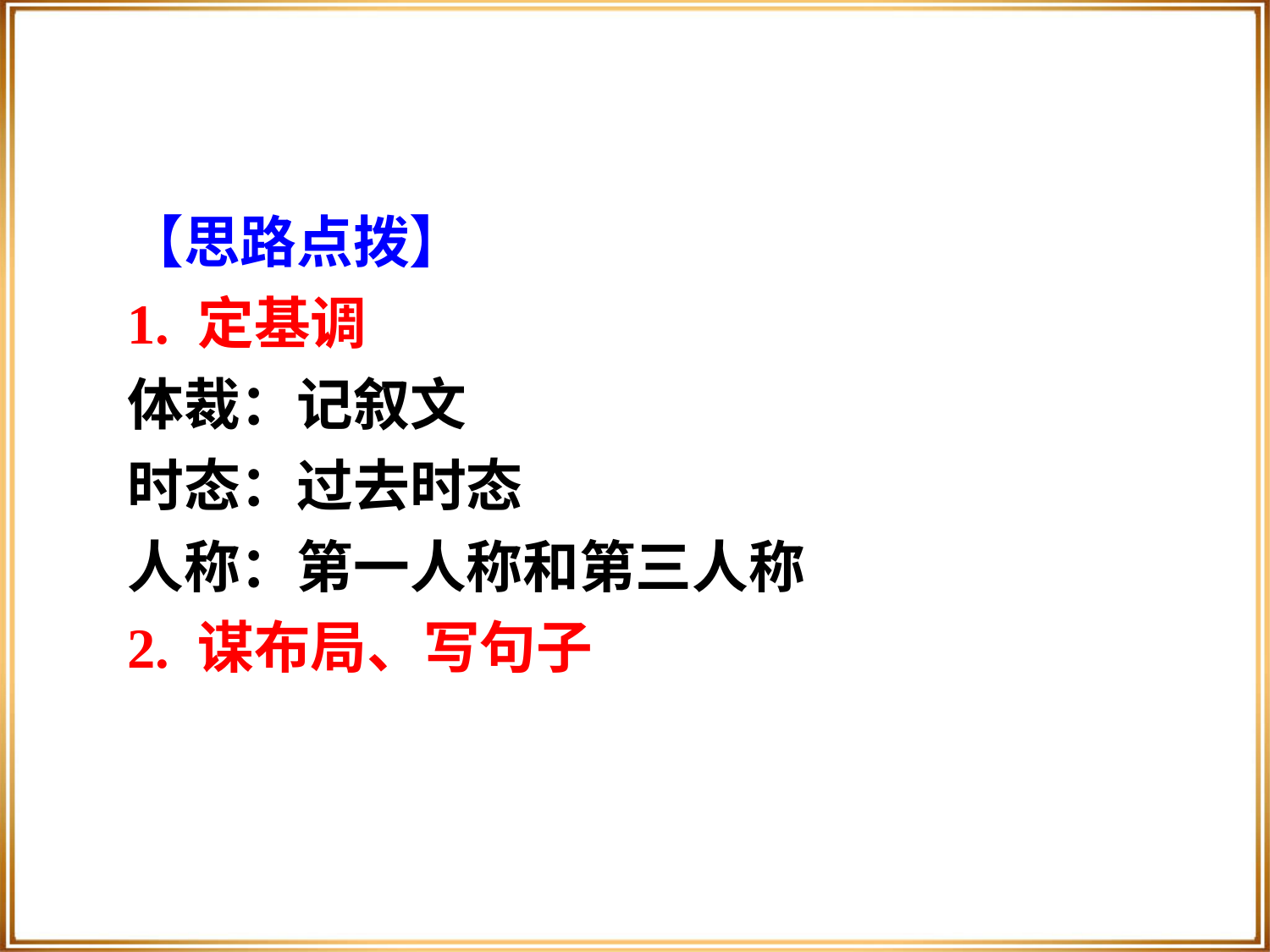

【思路点拨】
1. 定基调
体裁：记叙文
时态：过去时态
人称：第一人称和第三人称
2. 谋布局、写句子